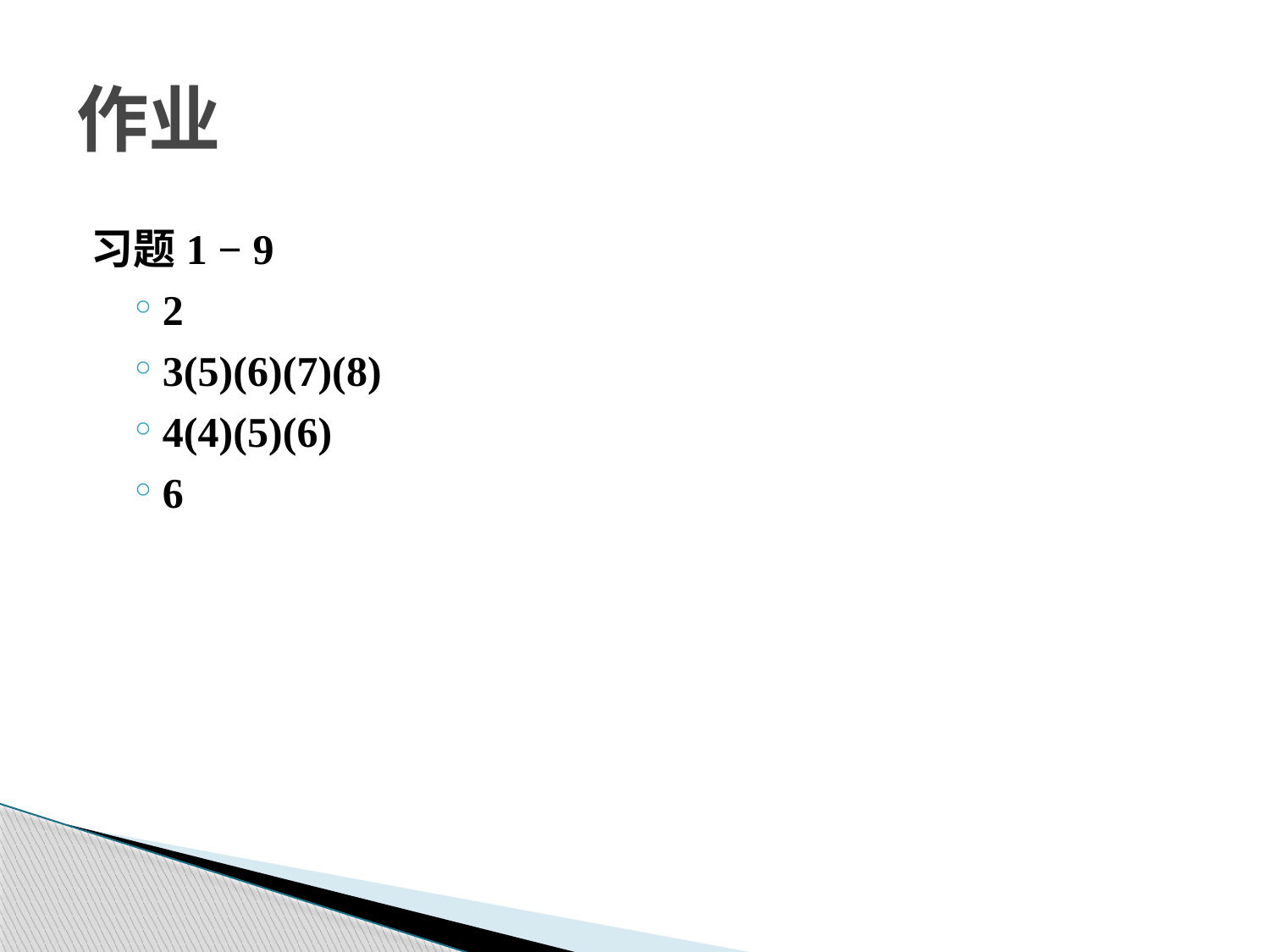

作业
习题1 − 9
2
3(5)(6)(7)(8)
4(4)(5)(6)
6